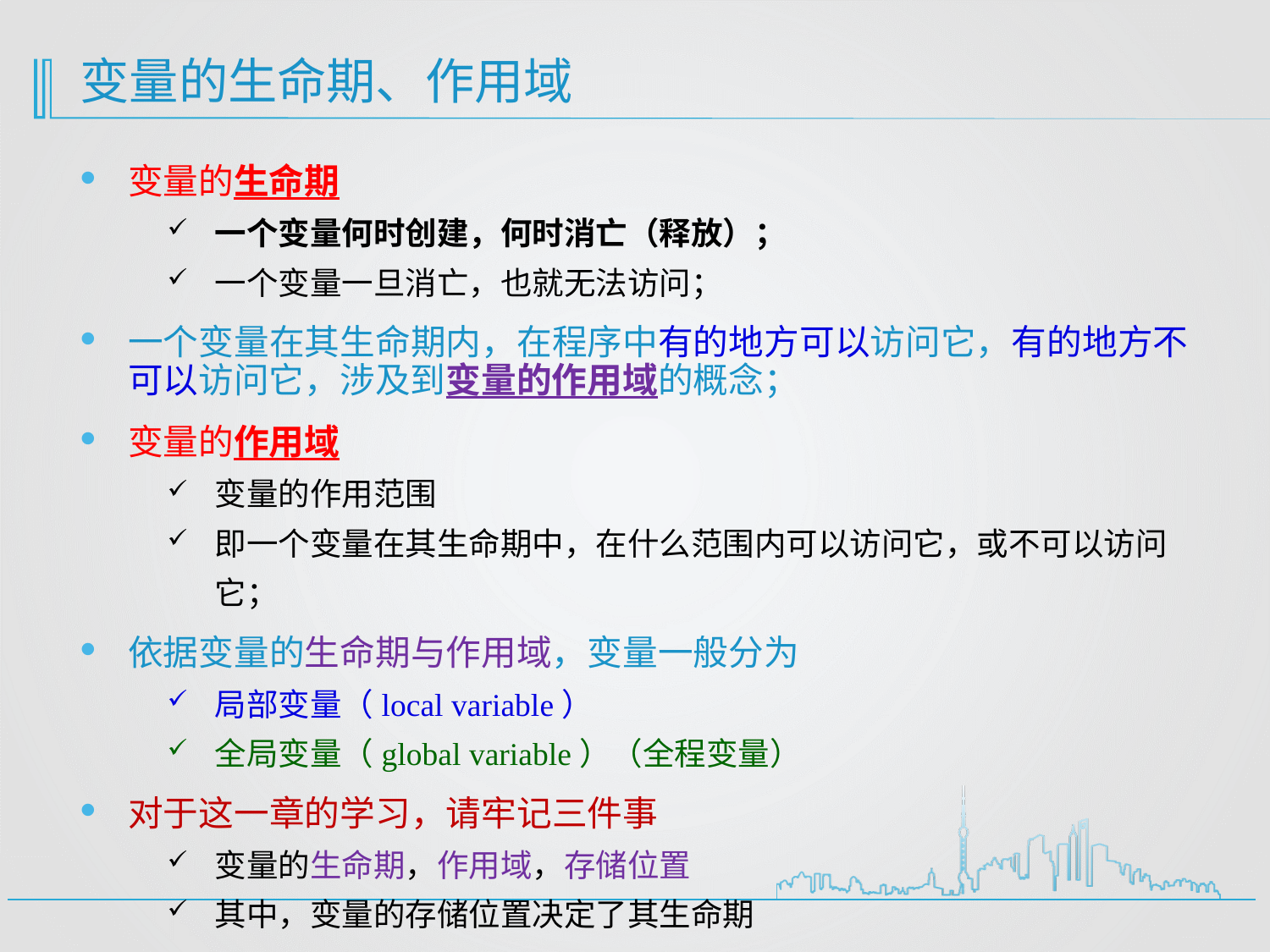

# 变量的生命期、作用域
变量的生命期
一个变量何时创建，何时消亡（释放）；
一个变量一旦消亡，也就无法访问；
一个变量在其生命期内，在程序中有的地方可以访问它，有的地方不可以访问它，涉及到变量的作用域的概念；
变量的作用域
变量的作用范围
即一个变量在其生命期中，在什么范围内可以访问它，或不可以访问它；
依据变量的生命期与作用域，变量一般分为
局部变量（local variable）
全局变量（global variable）（全程变量）
对于这一章的学习，请牢记三件事
变量的生命期，作用域，存储位置
其中，变量的存储位置决定了其生命期